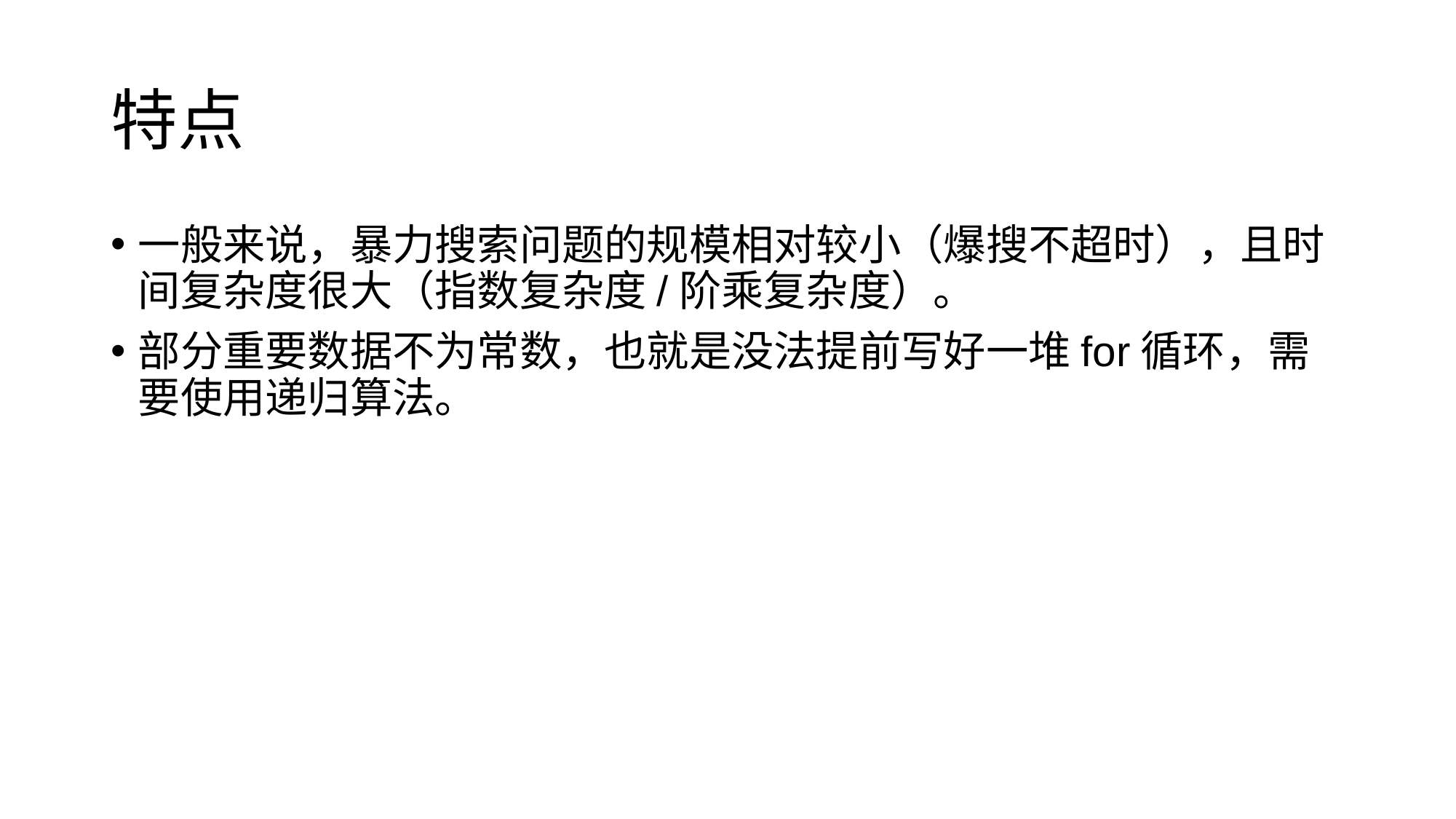

# 特点
一般来说，暴力搜索问题的规模相对较小（爆搜不超时），且时间复杂度很大（指数复杂度/阶乘复杂度）。
部分重要数据不为常数，也就是没法提前写好一堆for循环，需要使用递归算法。